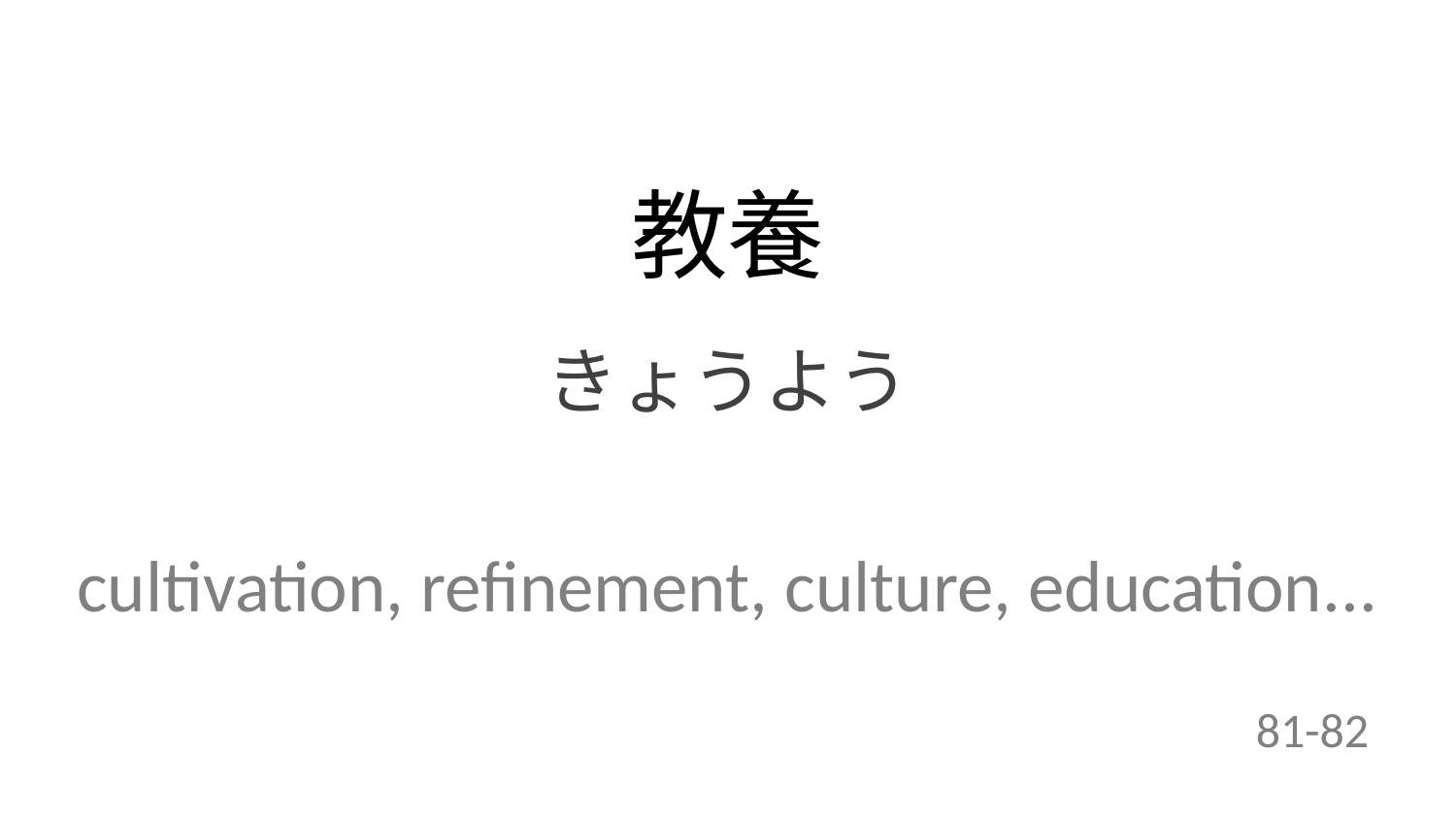

教養

きょうよう
cultivation, refinement, culture, education...
81-82